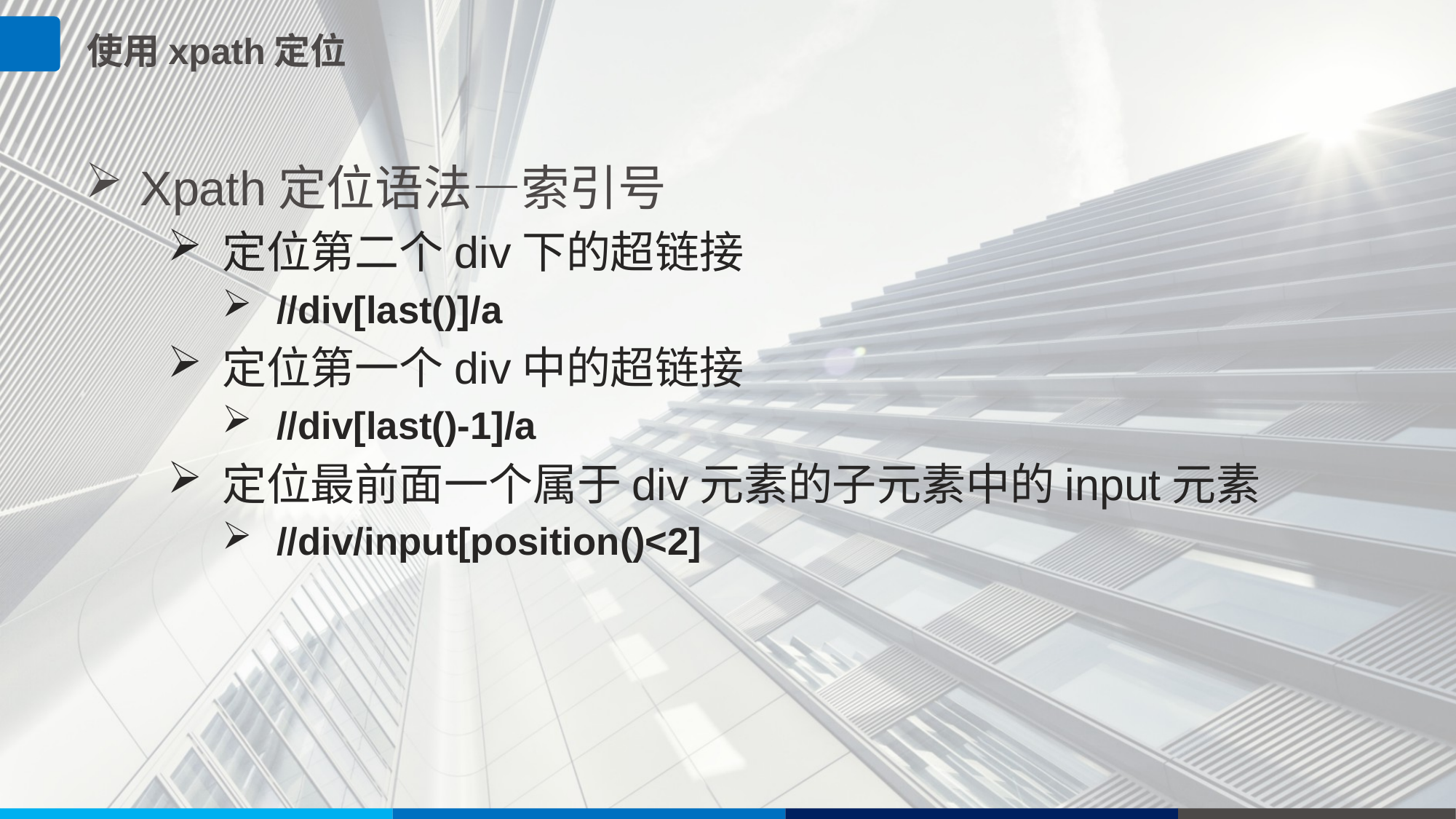

使用xpath定位
Xpath定位语法—索引号
定位第二个div下的超链接
//div[last()]/a
定位第一个div中的超链接
//div[last()-1]/a
定位最前面一个属于div元素的子元素中的input元素
//div/input[position()<2]